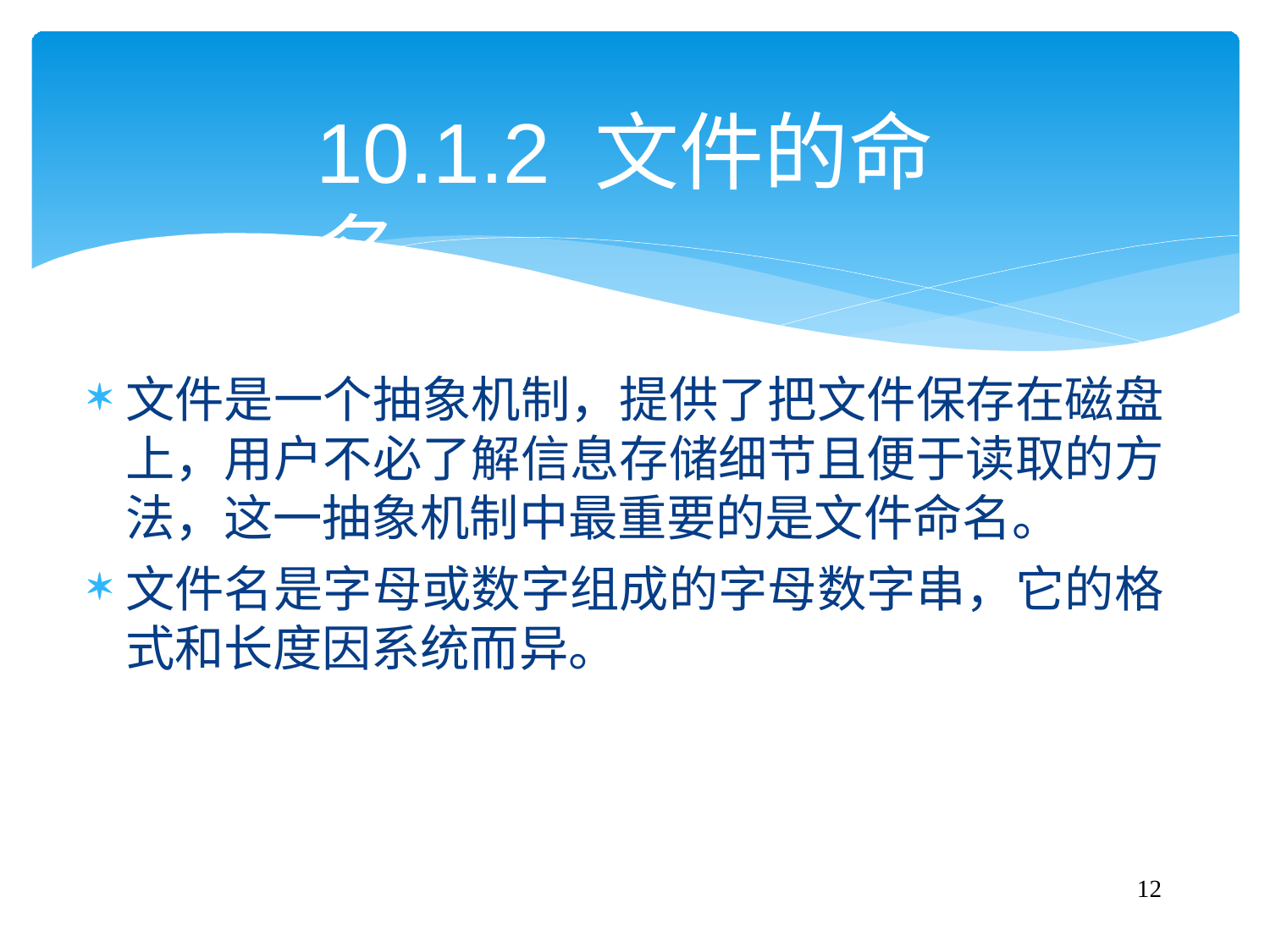

# 10.1.2 文件的命名
文件是一个抽象机制，提供了把文件保存在磁盘 上，用户不必了解信息存储细节且便于读取的方 法，这一抽象机制中最重要的是文件命名。
文件名是字母或数字组成的字母数字串，它的格 式和长度因系统而异。
12